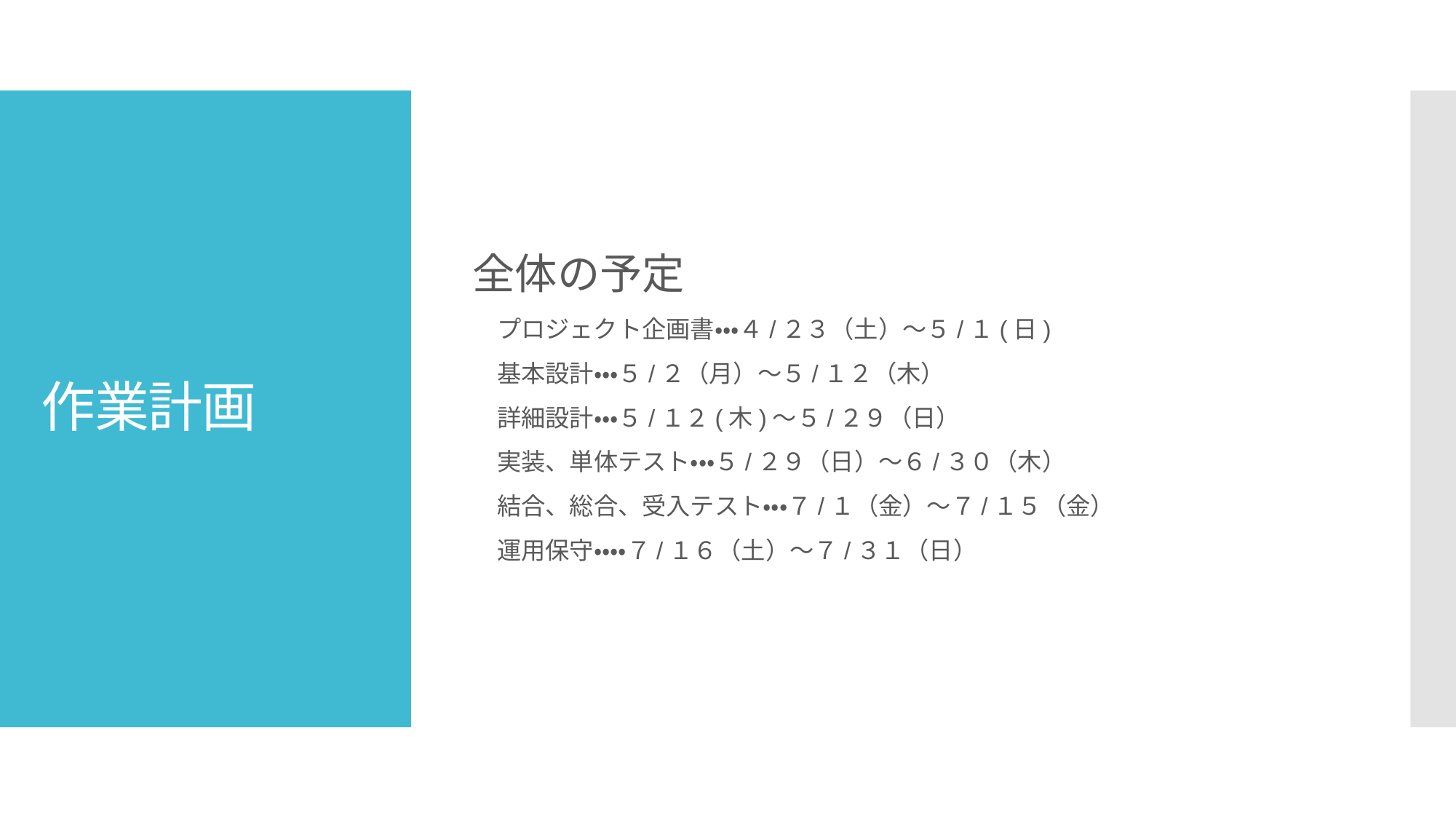

全体の予定
　プロジェクト企画書・・・４/２３（土）〜５/１(日)
　基本設計・・・５/２（月）〜５/１２（木）
　詳細設計・・・５/１２(木)〜５/２９（日）
　実装、単体テスト・・・５/２９（日）〜６/３０（木）
　結合、総合、受入テスト・・・７/１（金）〜７/１５（金）
　運用保守・・・・７/１６（土）〜７/３１（日）
# 作業計画